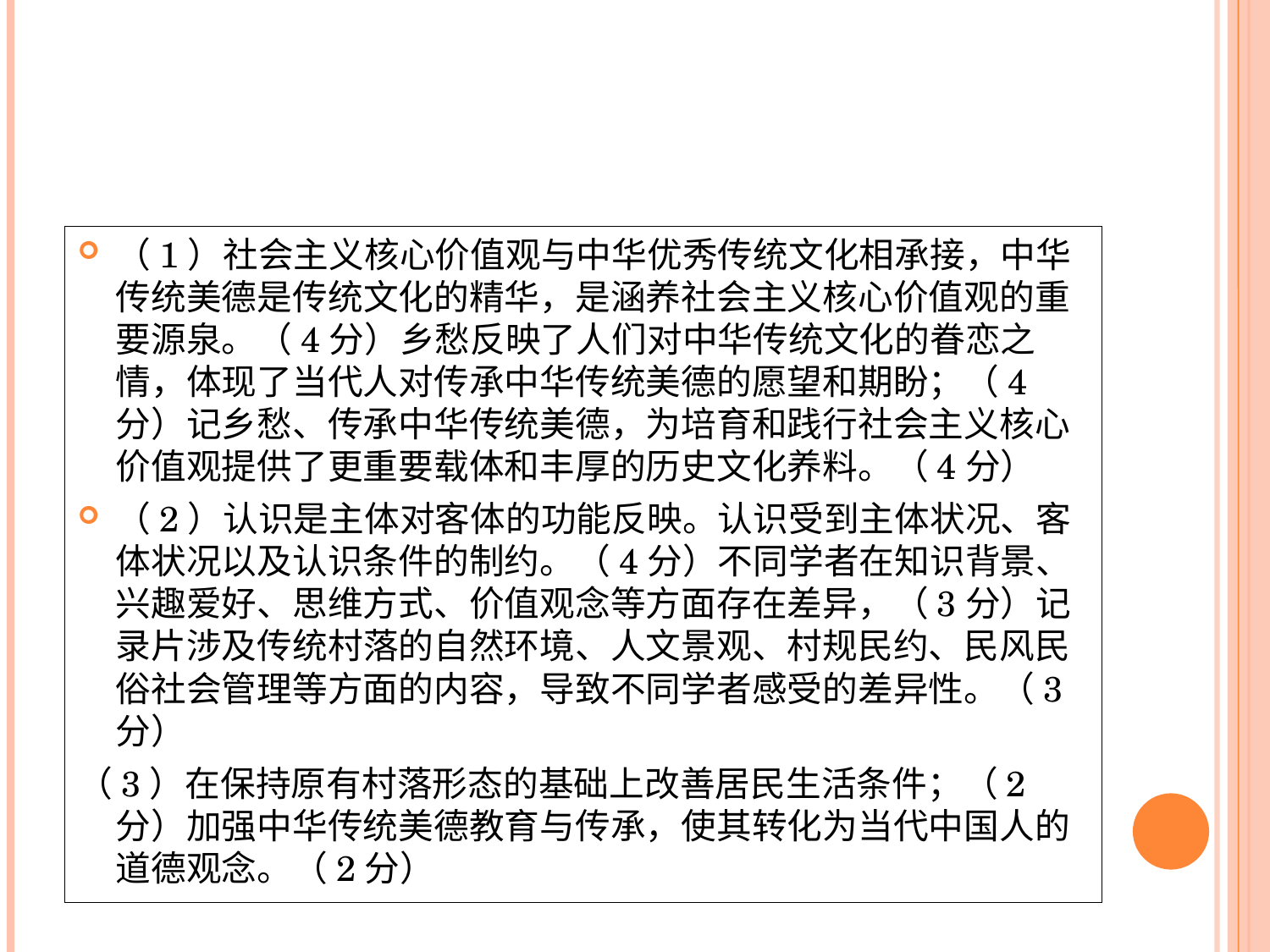

#
（1）社会主义核心价值观与中华优秀传统文化相承接，中华传统美德是传统文化的精华，是涵养社会主义核心价值观的重要源泉。（4分）乡愁反映了人们对中华传统文化的眷恋之情，体现了当代人对传承中华传统美德的愿望和期盼；（4分）记乡愁、传承中华传统美德，为培育和践行社会主义核心价值观提供了更重要载体和丰厚的历史文化养料。（4分）
（2）认识是主体对客体的功能反映。认识受到主体状况、客体状况以及认识条件的制约。（4分）不同学者在知识背景、兴趣爱好、思维方式、价值观念等方面存在差异，（3分）记录片涉及传统村落的自然环境、人文景观、村规民约、民风民俗社会管理等方面的内容，导致不同学者感受的差异性。（3分）
（3）在保持原有村落形态的基础上改善居民生活条件；（2分）加强中华传统美德教育与传承，使其转化为当代中国人的道德观念。（2分）